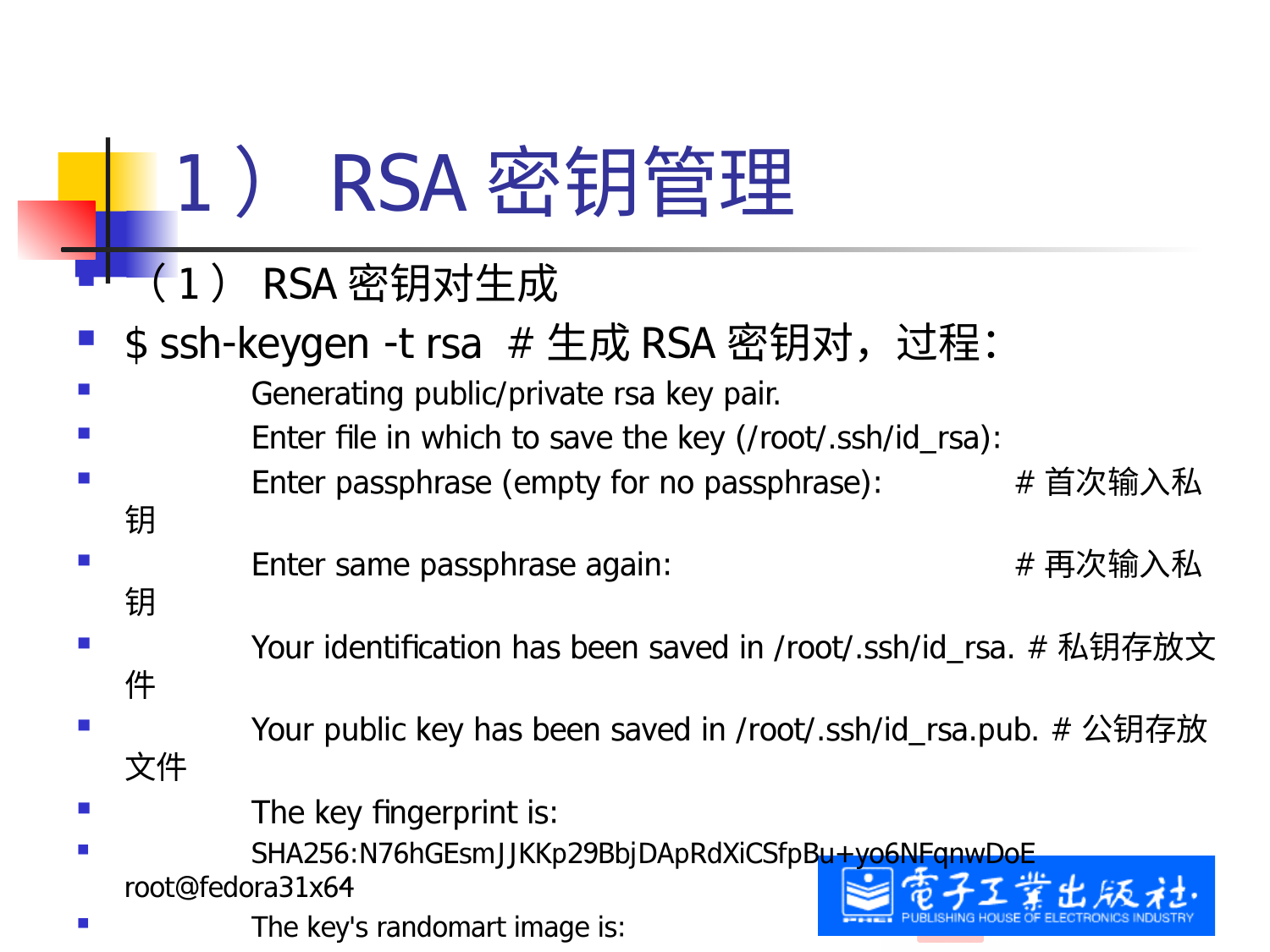

# 1）RSA密钥管理
（1）RSA密钥对生成
$ ssh-keygen -t rsa 	#生成RSA密钥对，过程：
	Generating public/private rsa key pair.
	Enter file in which to save the key (/root/.ssh/id_rsa):
	Enter passphrase (empty for no passphrase): 	#首次输入私钥
	Enter same passphrase again:  			#再次输入私钥
	Your identification has been saved in /root/.ssh/id_rsa. #私钥存放文件
	Your public key has been saved in /root/.ssh/id_rsa.pub. #公钥存放文件
	The key fingerprint is:
	SHA256:N76hGEsmJJKKp29BbjDApRdXiCSfpBu+yo6NFqnwDoE root@fedora31x64
	The key's randomart image is:
	+---[RSA 3072]----+
	+----[SHA256]-----+
$ ls  ~/.ssh 			#查看密钥文件